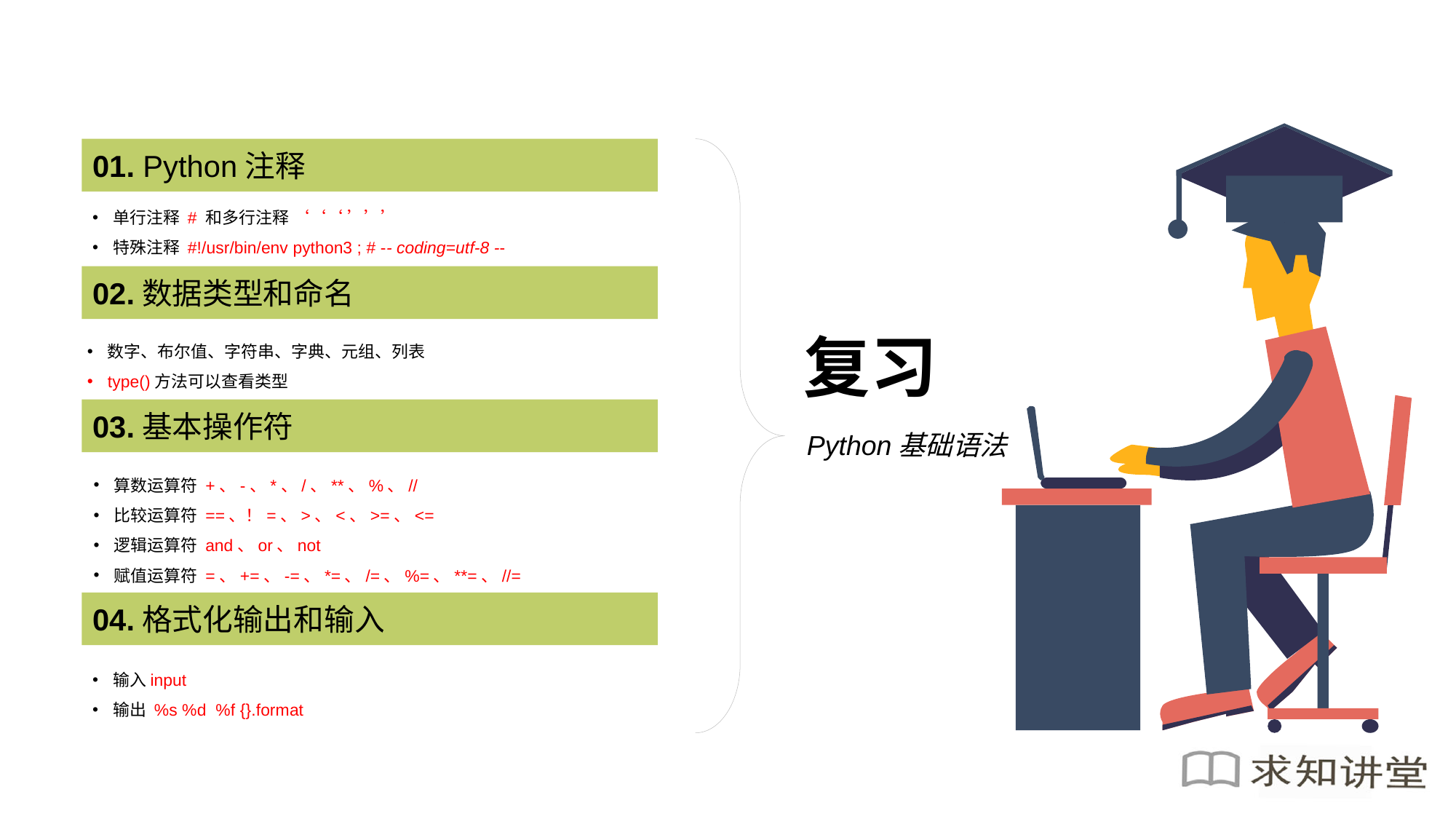

01. Python注释

单行注释 # 和多行注释 ‘‘‘ ’’’
特殊注释 #!/usr/bin/env python3 ; # -- coding=utf-8 --

02.数据类型和命名
复习
Python基础语法
数字、布尔值、字符串、字典、元组、列表
type()方法可以查看类型

03.基本操作符
算数运算符 +、-、*、/、**、%、//
比较运算符 ==、！=、>、<、>=、<=
逻辑运算符 and、or、not
赋值运算符 =、+=、-=、*=、/=、%=、**=、//=

04.格式化输出和输入
输入input
输出 %s %d  %f {}.format